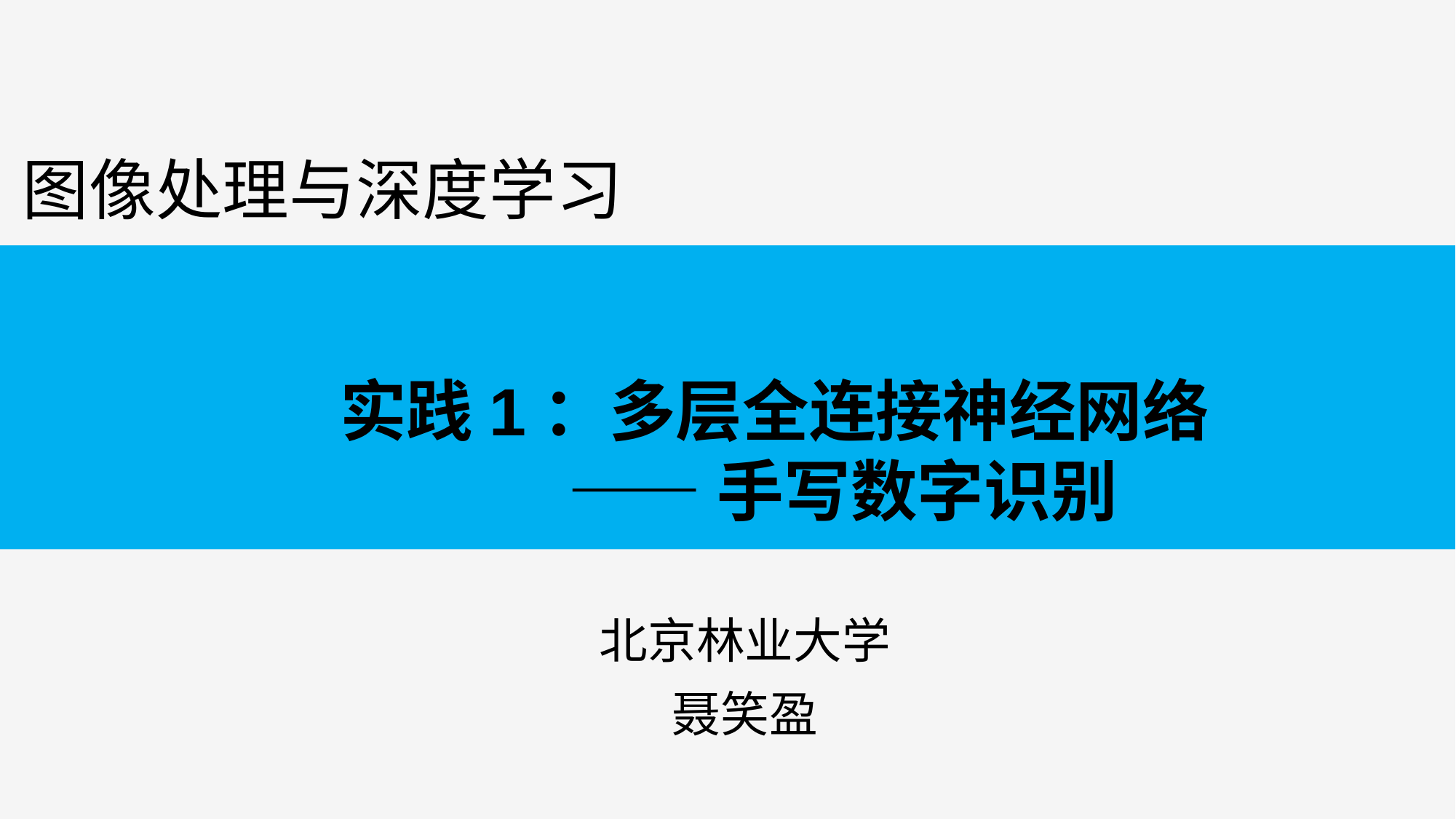

# 图像处理与深度学习
实践1：多层全连接神经网络
         ——手写数字识别
北京林业大学
聂笑盈